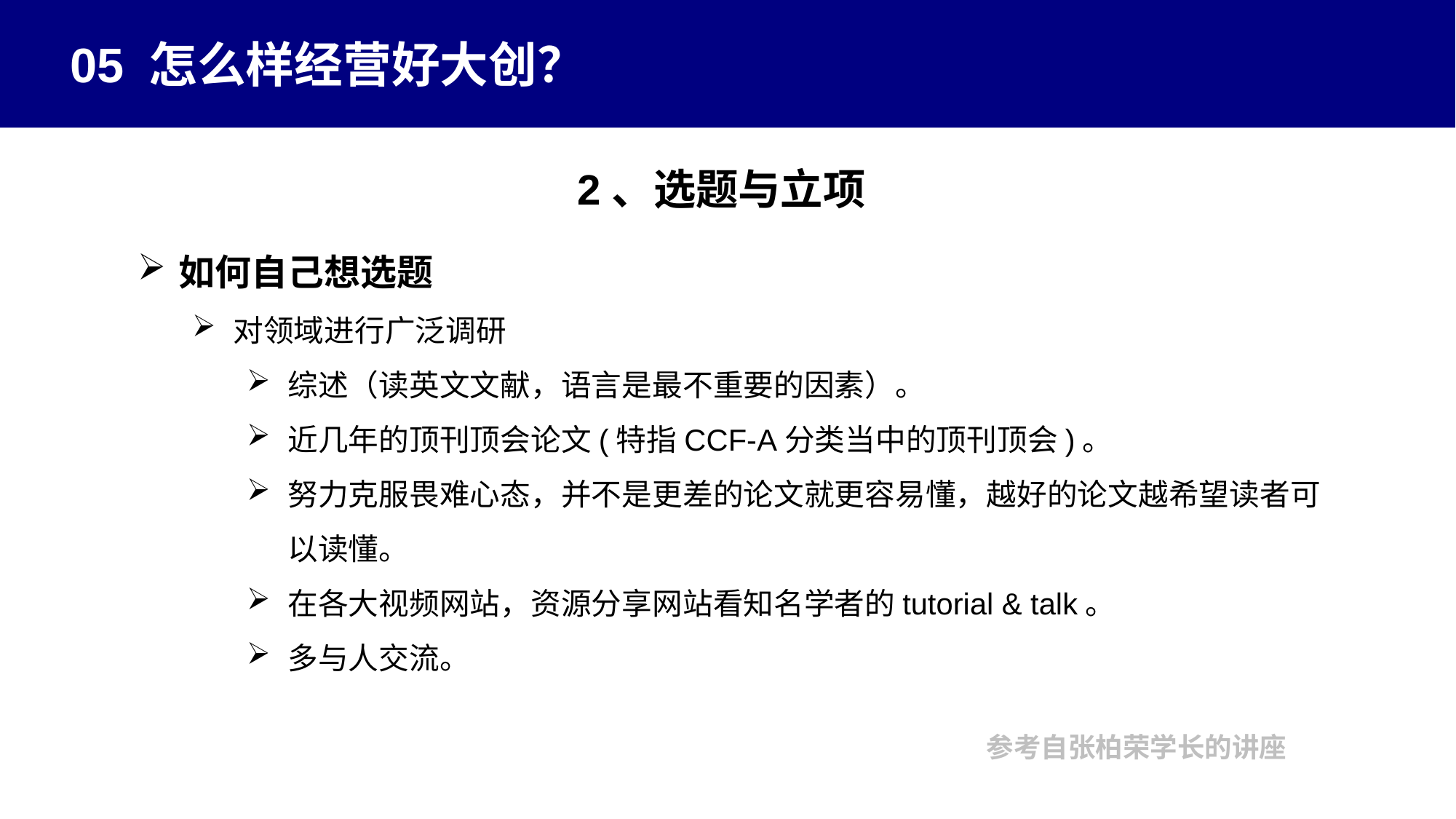

05 怎么样经营好大创？
2、选题与立项
如何自己想选题
对领域进行广泛调研
综述（读英文文献，语言是最不重要的因素）。
近几年的顶刊顶会论文(特指CCF-A分类当中的顶刊顶会)。
努力克服畏难心态，并不是更差的论文就更容易懂，越好的论文越希望读者可以读懂。
在各大视频网站，资源分享网站看知名学者的tutorial & talk。
多与人交流。
参考自张柏荣学长的讲座
22